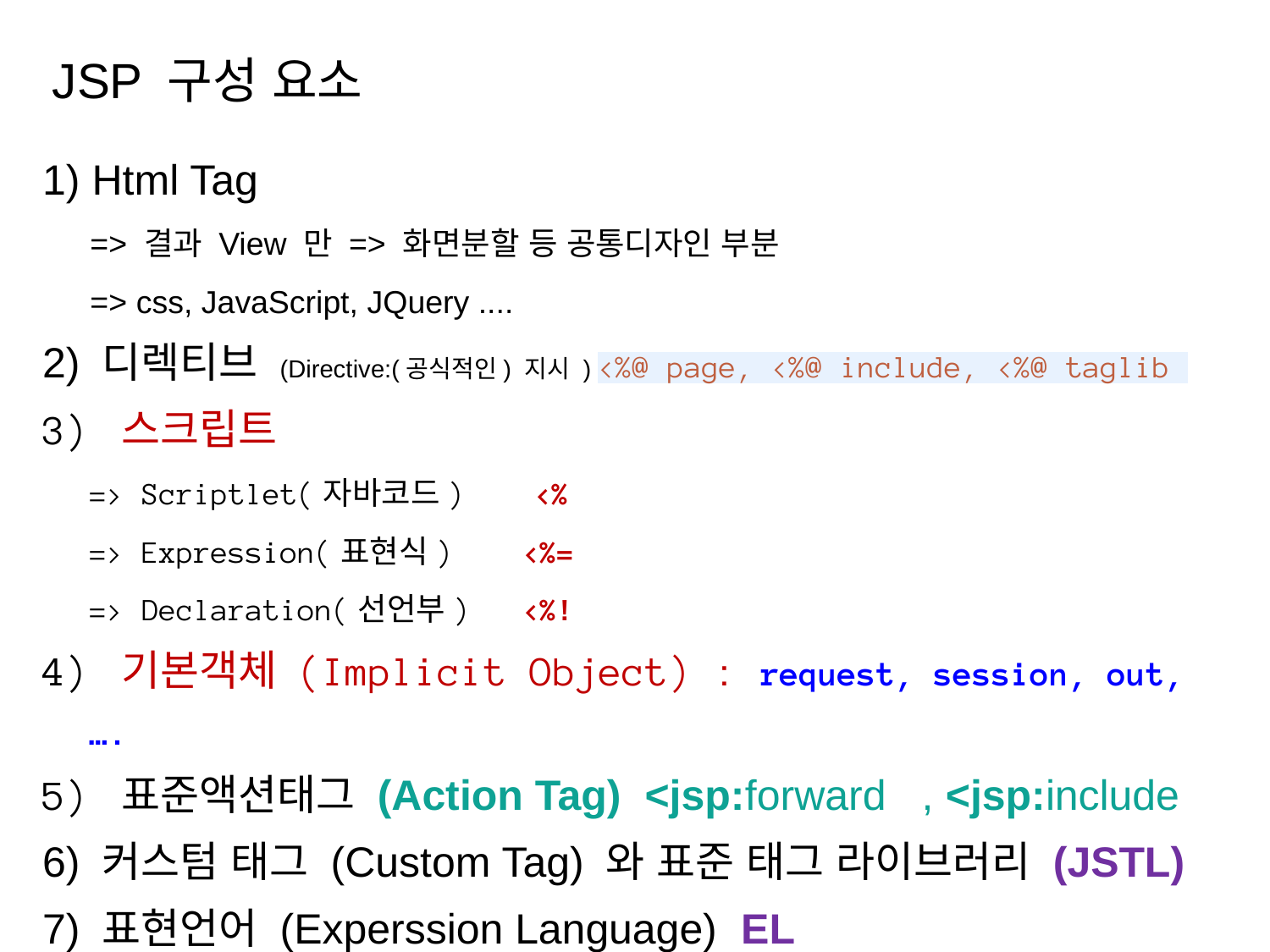

# JSP 구성 요소
1) Html Tag
=> 결과 View 만 => 화면분할 등 공통디자인 부분
=> css, JavaScript, JQuery ....
2) 디렉티브 (Directive:(공식적인) 지시 ) <%@ page, <%@ include, <%@ taglib
3) 스크립트
=> Scriptlet(자바코드)    <%
=> Expression(표현식)    <%=
=> Declaration(선언부)   <%!
4) 기본객체 (Implicit Object) : request, session, out, ….
5) 표준액션태그 (Action Tag)  <jsp:forward   , <jsp:include
6) 커스텀 태그 (Custom Tag) 와 표준 태그 라이브러리 (JSTL)
7) 표현언어 (Experssion Language)  EL